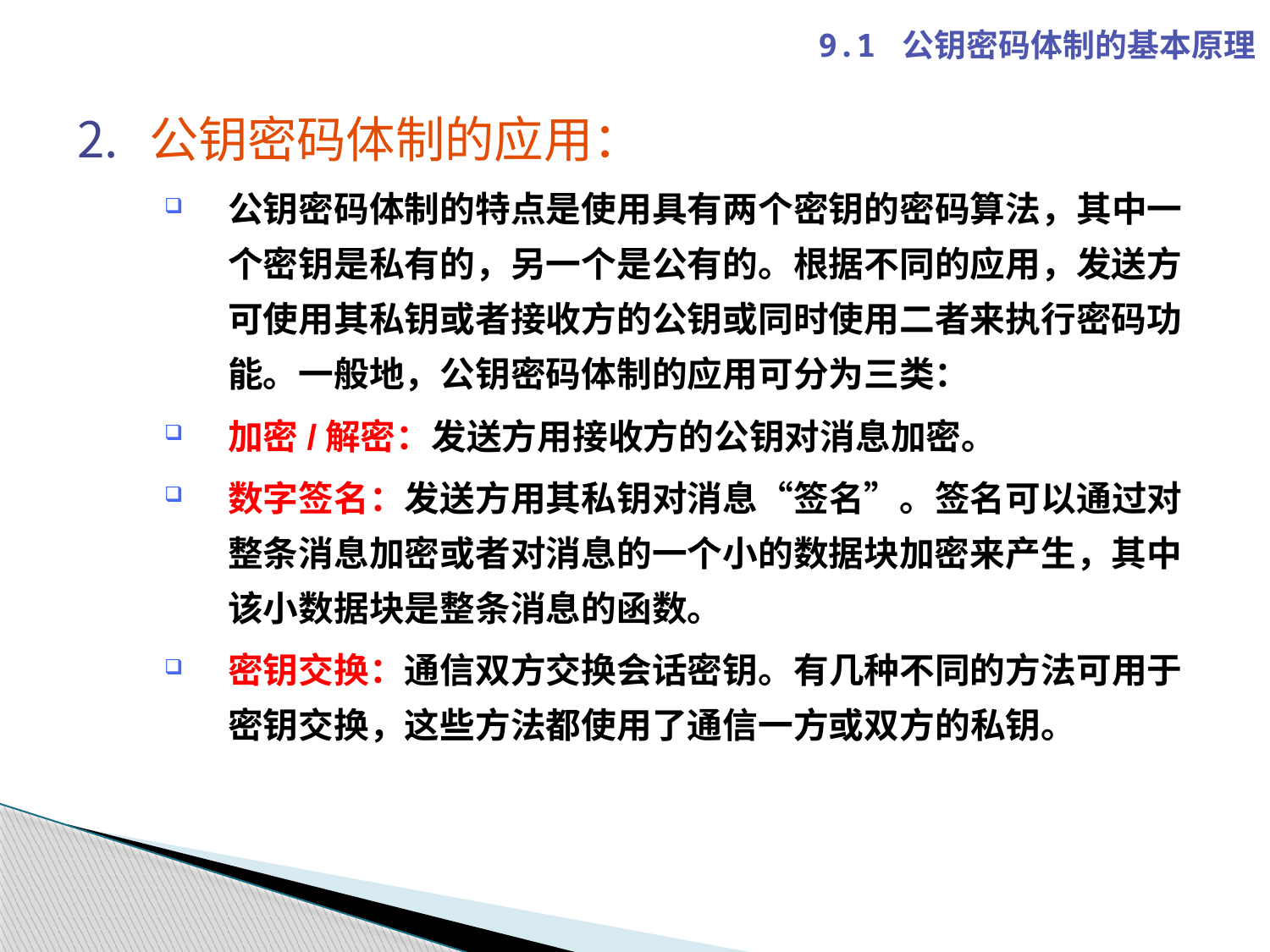

9.1 公钥密码体制的基本原理
公钥密码体制的应用：
公钥密码体制的特点是使用具有两个密钥的密码算法，其中一个密钥是私有的，另一个是公有的。根据不同的应用，发送方可使用其私钥或者接收方的公钥或同时使用二者来执行密码功能。一般地，公钥密码体制的应用可分为三类：
加密/解密：发送方用接收方的公钥对消息加密。
数字签名：发送方用其私钥对消息“签名”。签名可以通过对整条消息加密或者对消息的一个小的数据块加密来产生，其中该小数据块是整条消息的函数。
密钥交换：通信双方交换会话密钥。有几种不同的方法可用于密钥交换，这些方法都使用了通信一方或双方的私钥。